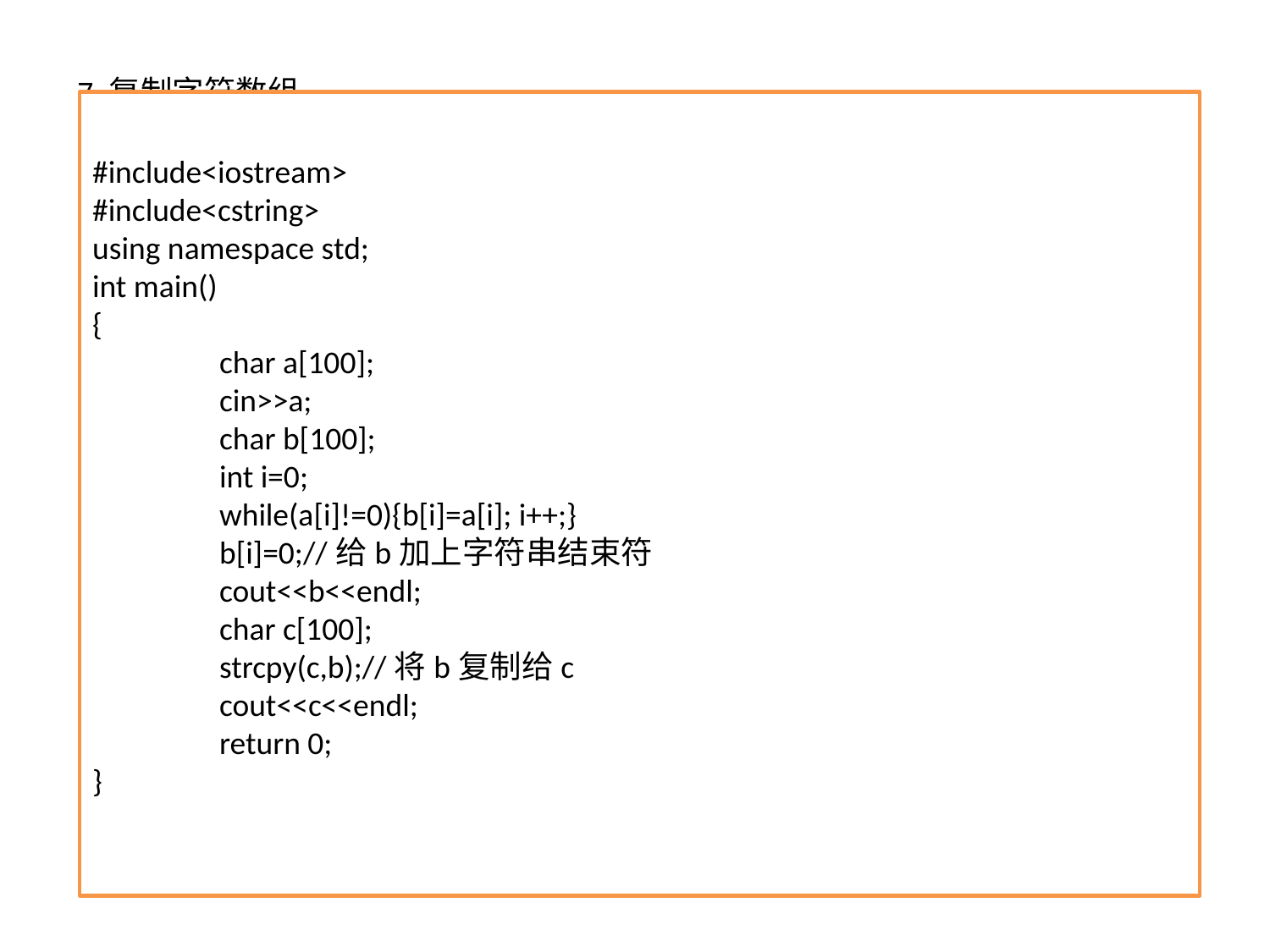

7.复制字符数组
#include<iostream>
#include<cstring>
using namespace std;
int main()
{
	char a[100];
	cin>>a;
	char b[100];
	int i=0;
	while(a[i]!=0){b[i]=a[i]; i++;}
	b[i]=0;//给b加上字符串结束符
	cout<<b<<endl;
	char c[100];
	strcpy(c,b);//将b复制给c
	cout<<c<<endl;
	return 0;
}

#include<iostream>
using namespace std;
int main()
{
	char a[100];
	cin>>a;
	char b[100];
	int i=0;
	while(a[i]!=0){b[i]=a[i]; i++;}
	b[i]=0;//给b加上字符串结束符
	cout<<b<<endl;
	return 0;
}
<cstring>中也有字符串复制函数strcpy

strcpy(字符数组1，字符串2)
将字符数组2中的内容复制到字符数组1中